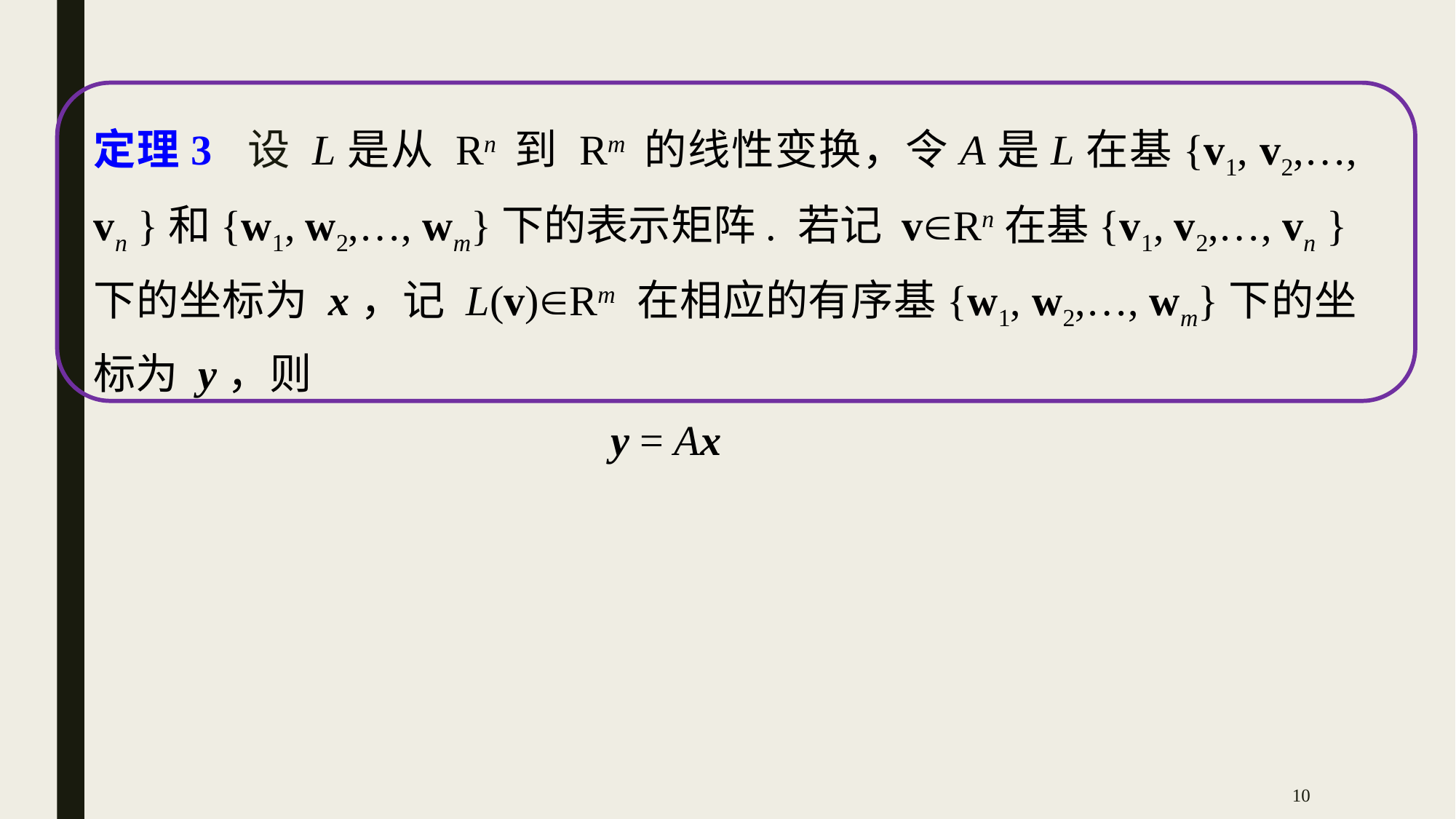

定理3  设 L是从 Rn 到 Rm 的线性变换，令A是L在基{v1, v2,…, vn }和{w1, w2,…, wm}下的表示矩阵. 若记 v∈Rn在基{v1, v2,…, vn }下的坐标为 x，记 L(v)∈Rm 在相应的有序基{w1, w2,…, wm}下的坐标为 y，则
                                                 y = Ax
10